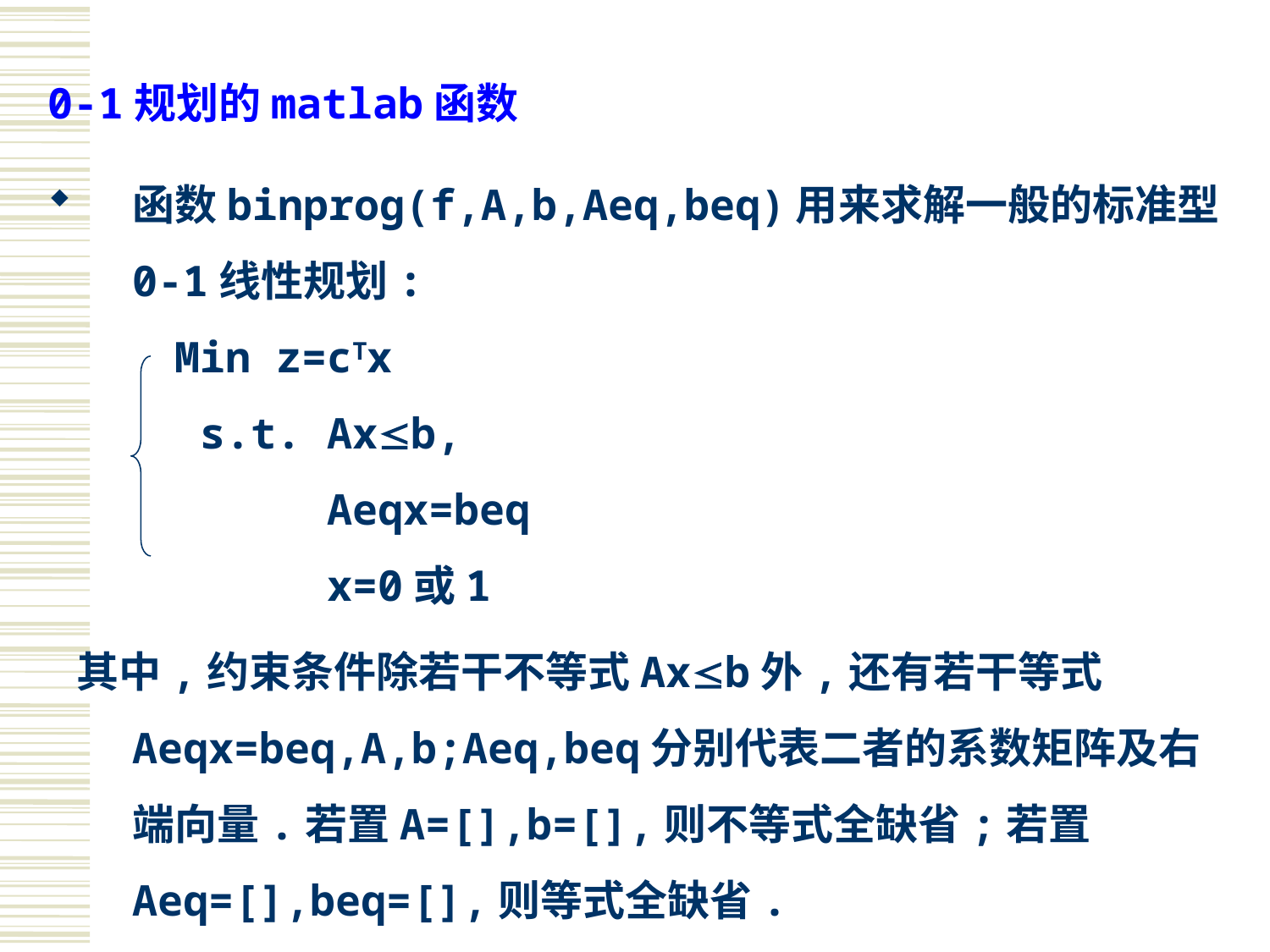

# 0-1规划的matlab函数
函数binprog(f,A,b,Aeq,beq)用来求解一般的标准型0-1线性规划:
     Min z=cTx
      s.t. Ax≤b,
           Aeqx=beq
           x=0或1
  其中,约束条件除若干不等式Ax≤b外,还有若干等式Aeqx=beq,A,b;Aeq,beq分别代表二者的系数矩阵及右端向量.若置A=[],b=[],则不等式全缺省;若置 Aeq=[],beq=[],则等式全缺省.